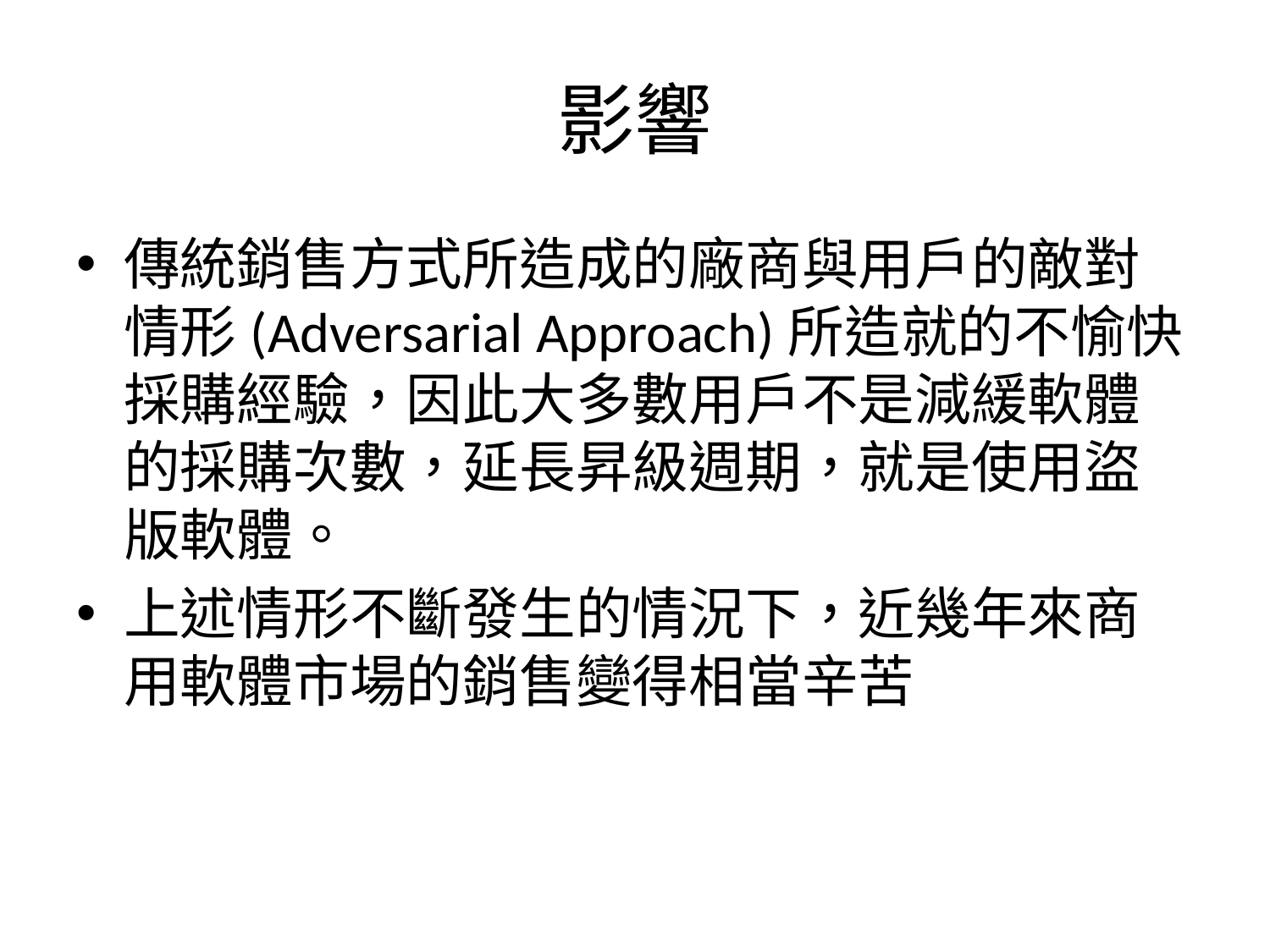

# 影響
傳統銷售方式所造成的廠商與用戶的敵對情形(Adversarial Approach)所造就的不愉快採購經驗，因此大多數用戶不是減緩軟體的採購次數，延長昇級週期，就是使用盜版軟體。
上述情形不斷發生的情況下，近幾年來商用軟體市場的銷售變得相當辛苦